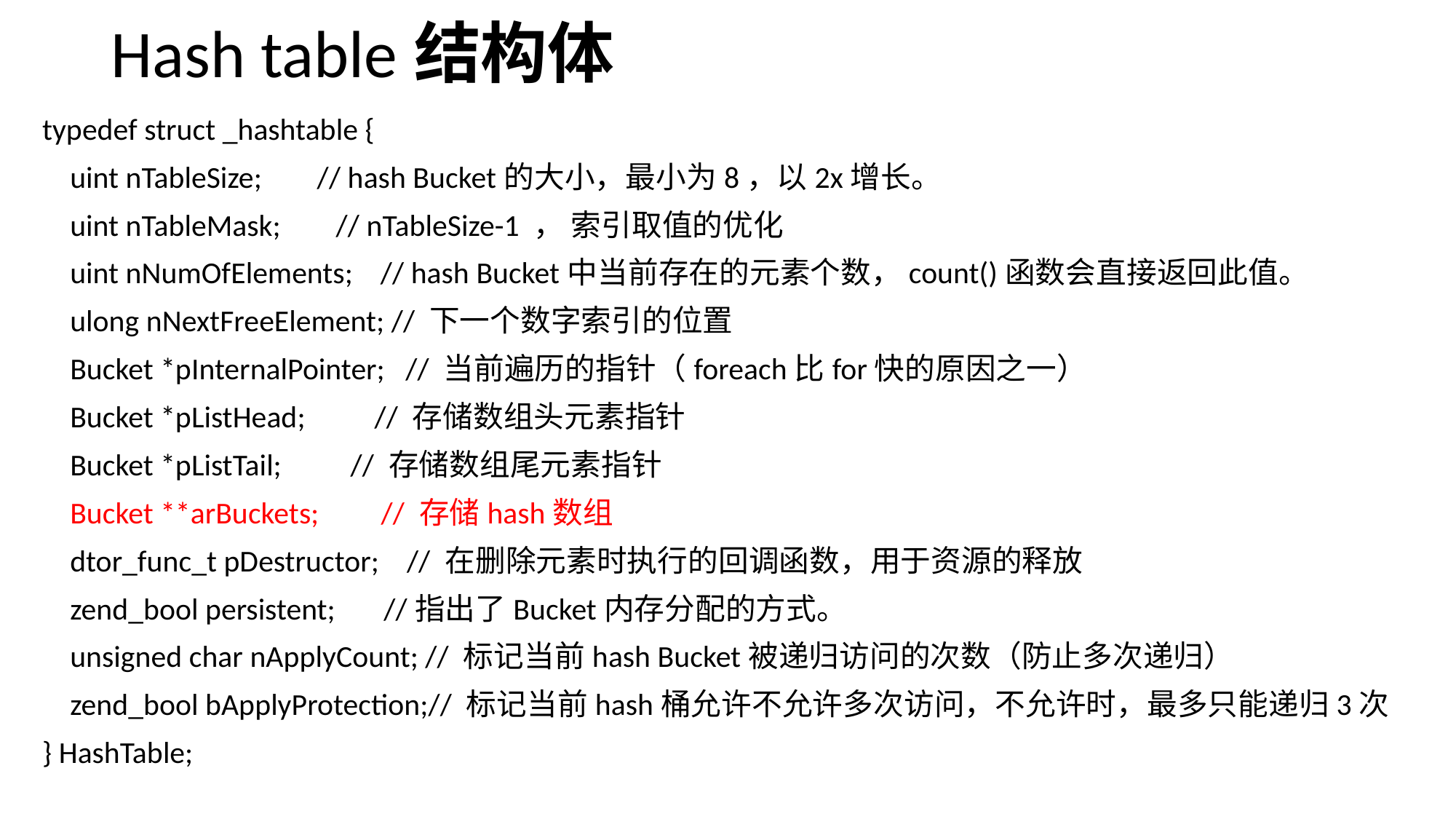

# Hash table结构体
typedef struct _hashtable {
    uint nTableSize;        // hash Bucket的大小，最小为8，以2x增长。
    uint nTableMask;        // nTableSize-1 ， 索引取值的优化
    uint nNumOfElements;    // hash Bucket中当前存在的元素个数，count()函数会直接返回此值。
    ulong nNextFreeElement; // 下一个数字索引的位置
    Bucket *pInternalPointer;   // 当前遍历的指针（foreach比for快的原因之一）
    Bucket *pListHead;          // 存储数组头元素指针
    Bucket *pListTail;          // 存储数组尾元素指针
    Bucket **arBuckets;         // 存储hash数组
    dtor_func_t pDestructor;    // 在删除元素时执行的回调函数，用于资源的释放
    zend_bool persistent;       //指出了Bucket内存分配的方式。
    unsigned char nApplyCount; // 标记当前hash Bucket被递归访问的次数（防止多次递归）
    zend_bool bApplyProtection;// 标记当前hash桶允许不允许多次访问，不允许时，最多只能递归3次
} HashTable;